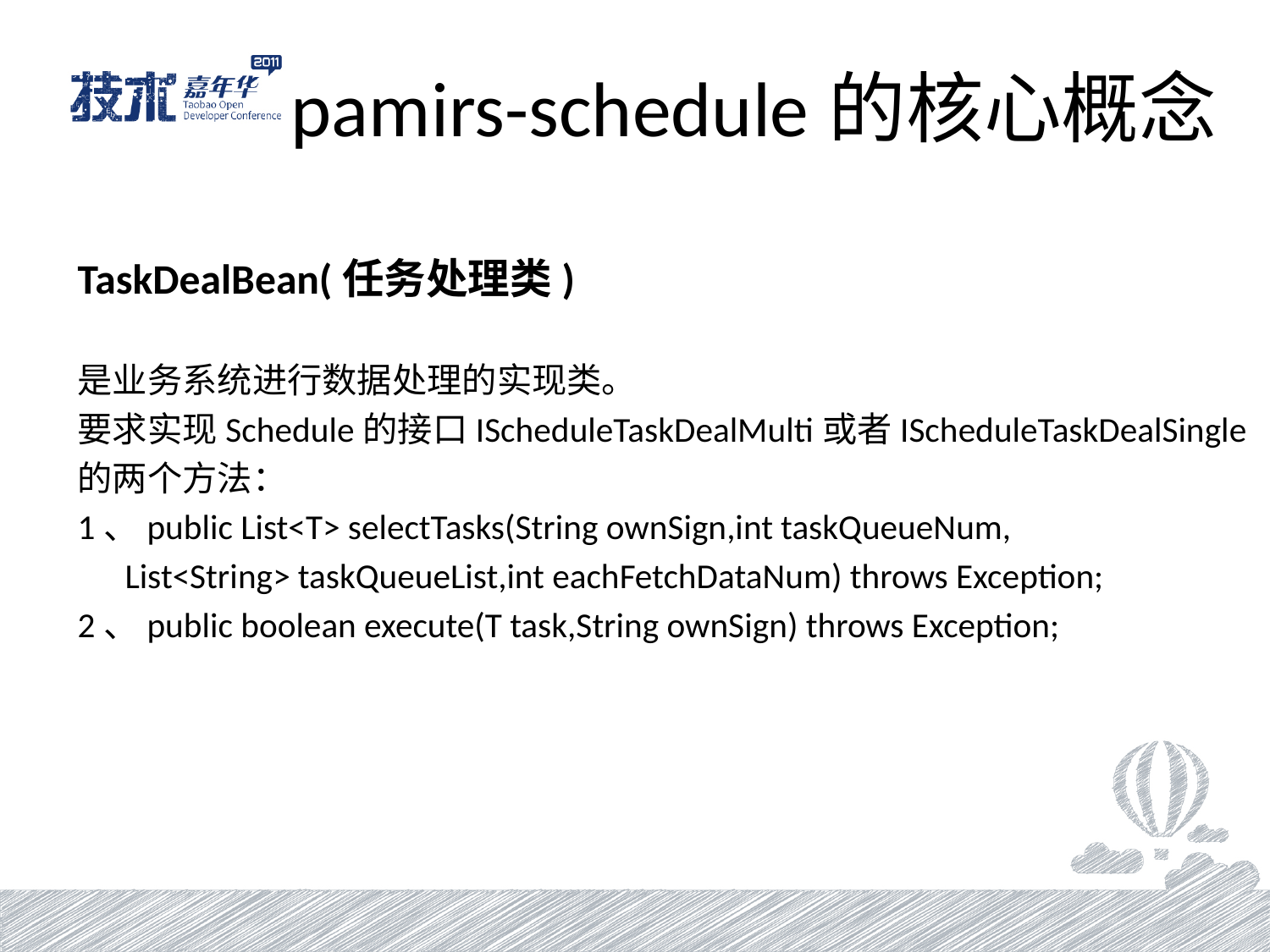

# pamirs-schedule的核心概念
TaskDealBean(任务处理类)

是业务系统进行数据处理的实现类。
要求实现Schedule的接口IScheduleTaskDealMulti或者IScheduleTaskDealSingle
的两个方法：
1、public List<T> selectTasks(String ownSign,int taskQueueNum,
	List<String> taskQueueList,int eachFetchDataNum) throws Exception;
2、public boolean execute(T task,String ownSign) throws Exception;